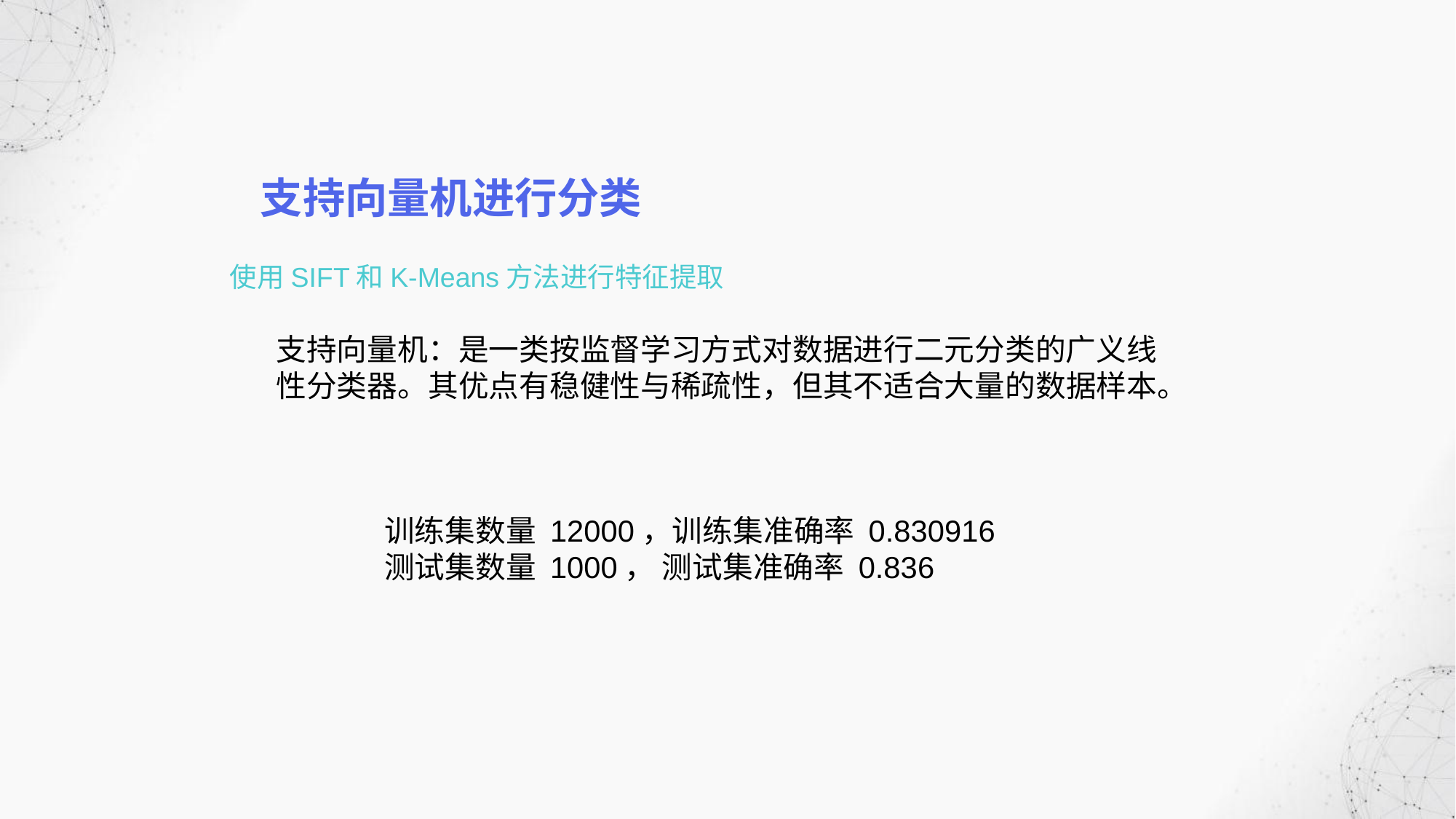

支持向量机进行分类
使用SIFT和K-Means方法进行特征提取
支持向量机：是一类按监督学习方式对数据进行二元分类的广义线性分类器。其优点有稳健性与稀疏性，但其不适合大量的数据样本。
训练集数量 12000，训练集准确率 0.830916
测试集数量 1000， 测试集准确率 0.836